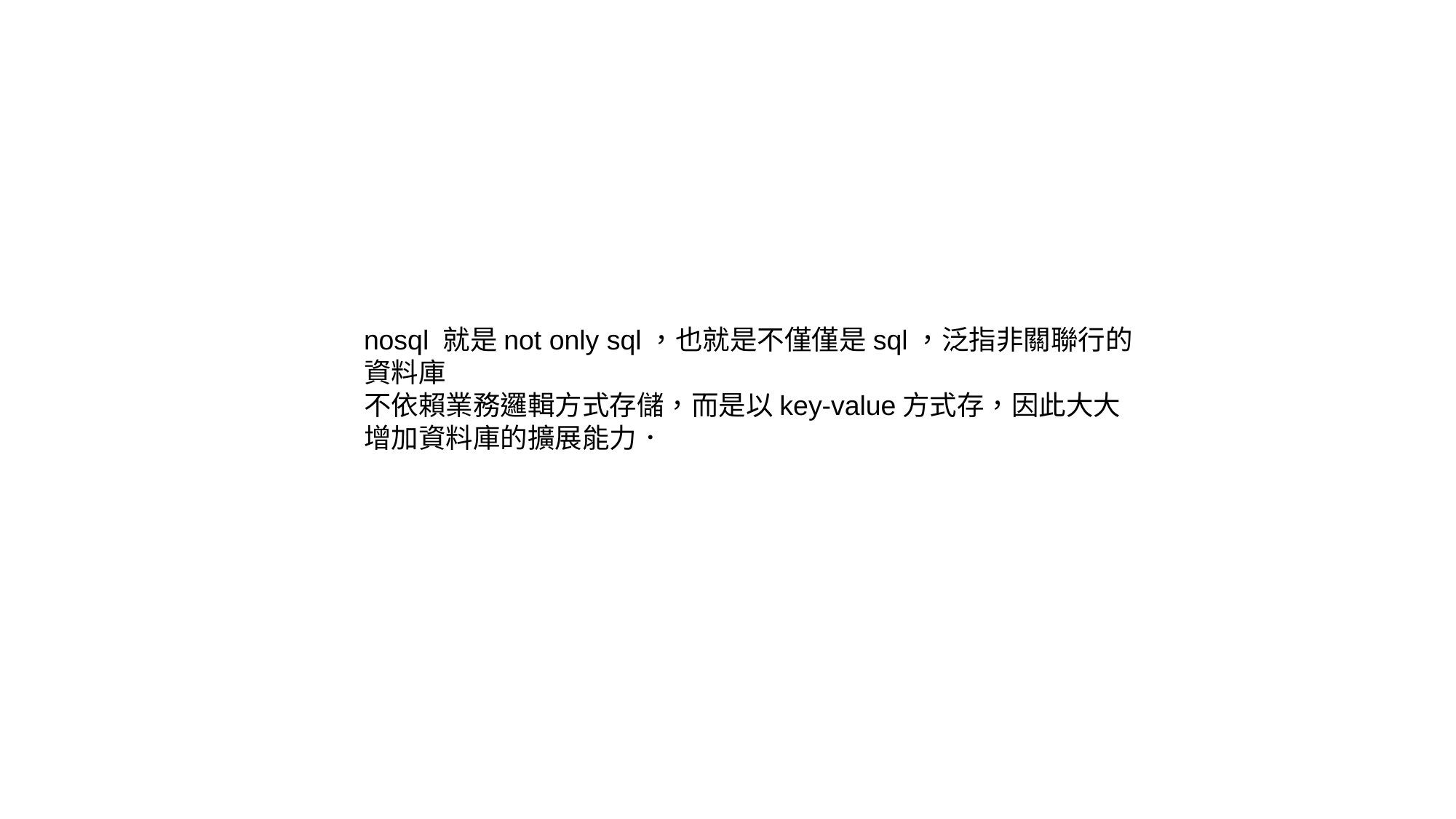

nosql 就是not only sql，也就是不僅僅是sql，泛指非關聯行的資料庫
不依賴業務邏輯方式存儲，而是以key-value方式存，因此大大增加資料庫的擴展能力．